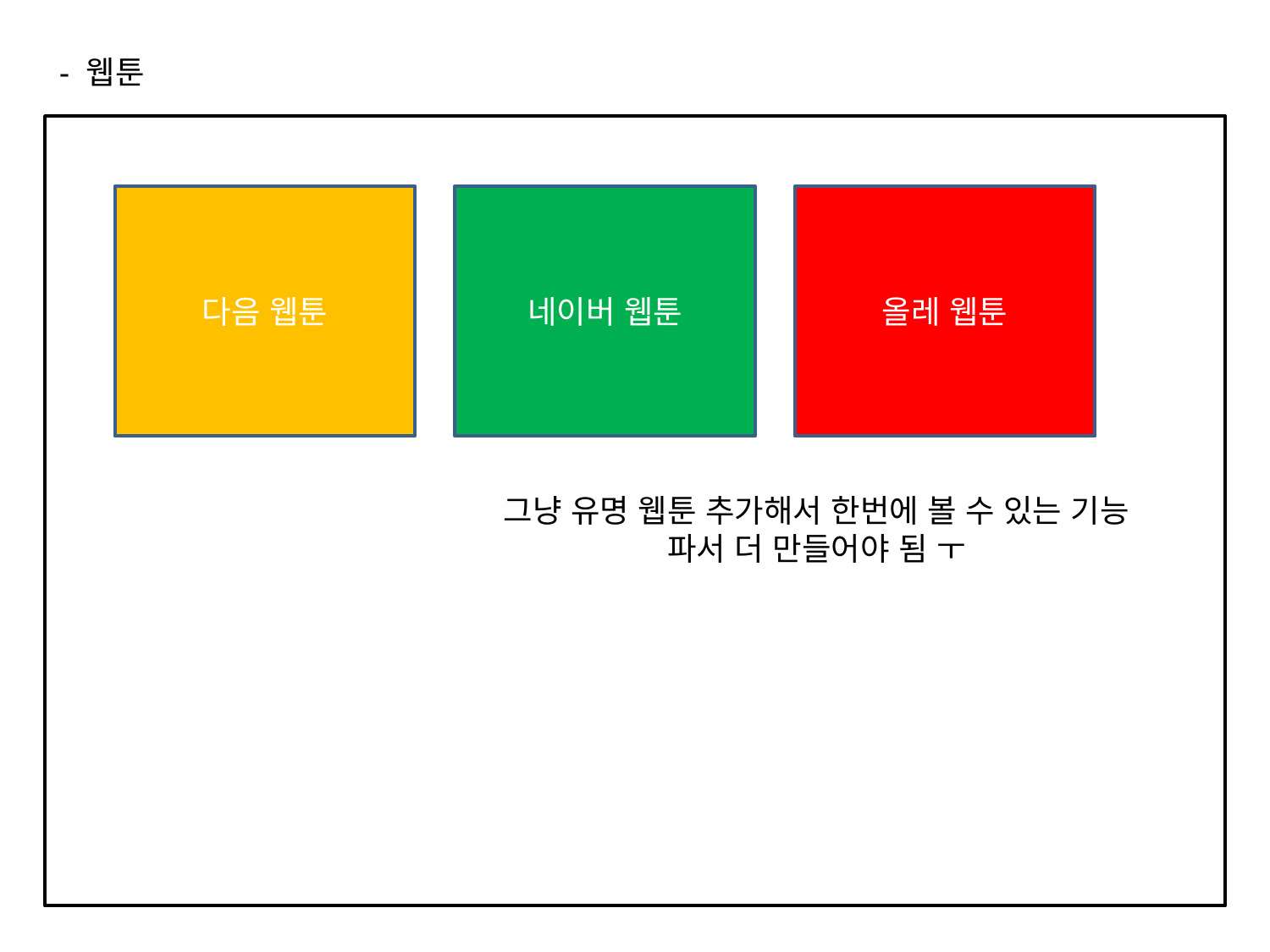

- 웹툰

네이버 웹툰
올레 웹툰
다음 웹툰
그냥 유명 웹툰 추가해서 한번에 볼 수 있는 기능
파서 더 만들어야 됨 ㅜ